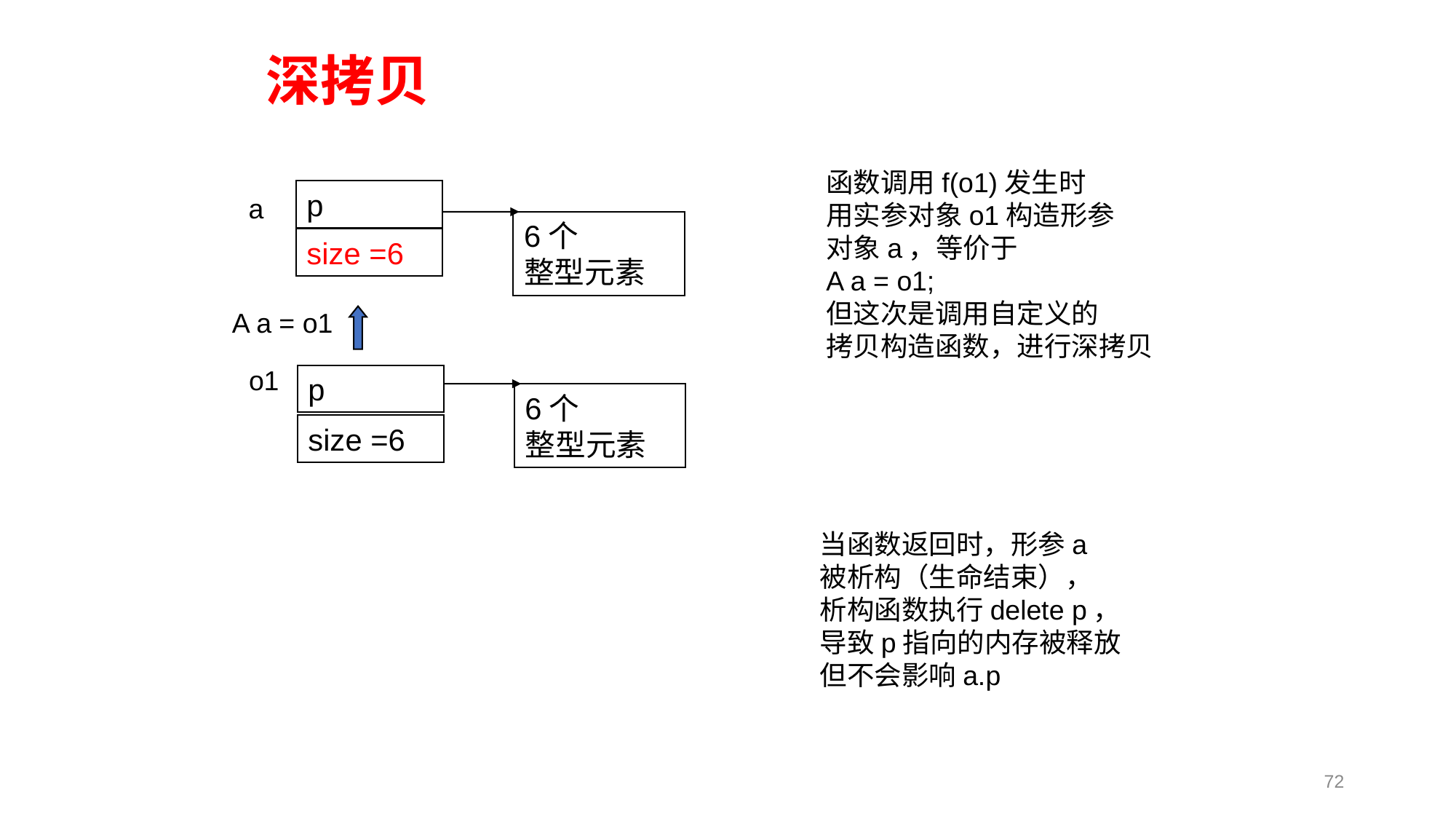

# 深拷贝
函数调用f(o1)发生时
用实参对象o1构造形参
对象a，等价于
A a = o1;
但这次是调用自定义的
拷贝构造函数，进行深拷贝

p
a

6个
整型元素
size =6
A a = o1

o1
p

6个
整型元素
size =6
当函数返回时，形参a
被析构（生命结束），
析构函数执行delete p，
导致p指向的内存被释放
但不会影响a.p
72